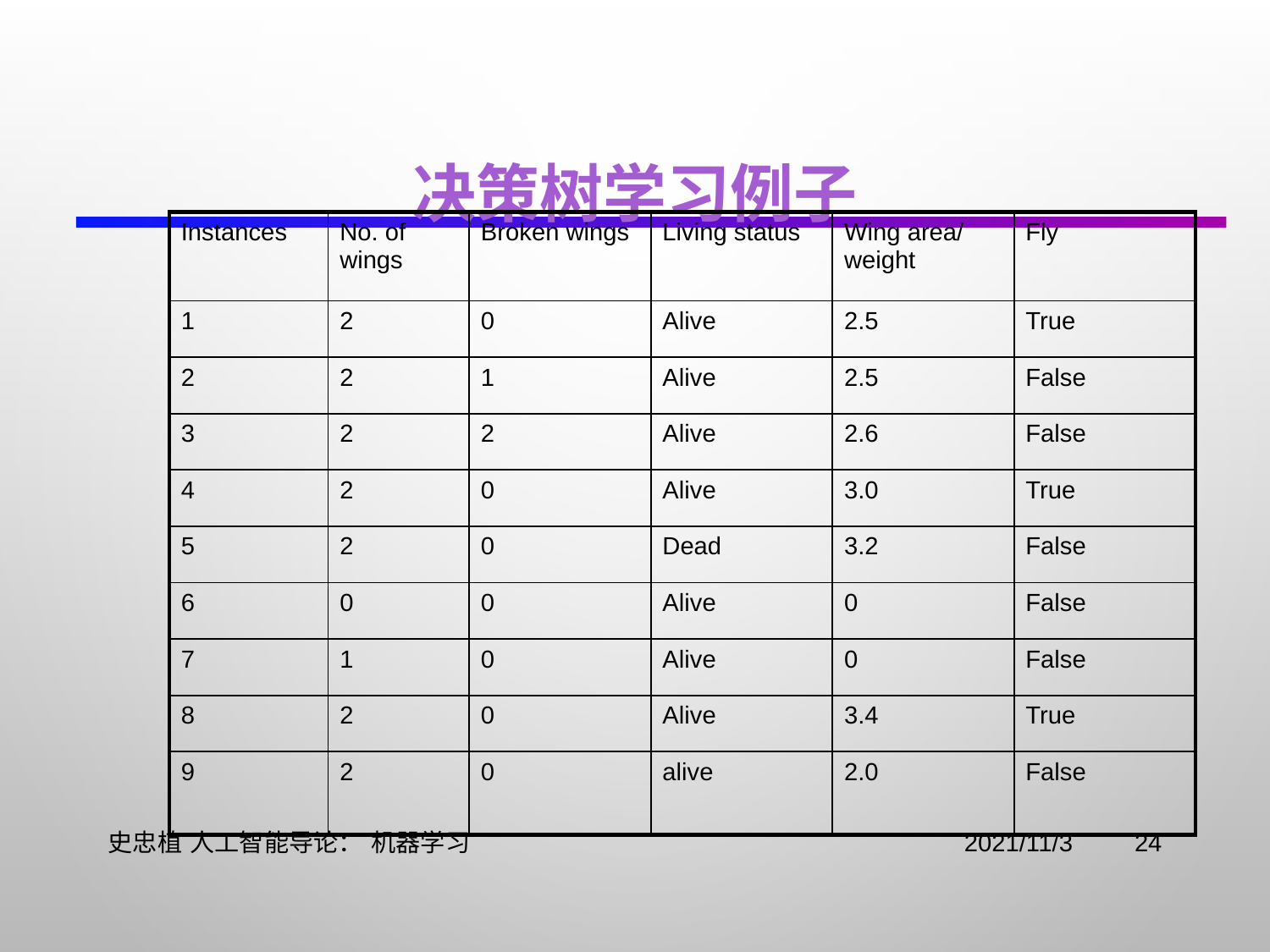

# 决策树学习例子
| Instances | No. of wings | Broken wings | Living status | Wing area/ weight | Fly |
| --- | --- | --- | --- | --- | --- |
| 1 | 2 | 0 | Alive | 2.5 | True |
| 2 | 2 | 1 | Alive | 2.5 | False |
| 3 | 2 | 2 | Alive | 2.6 | False |
| 4 | 2 | 0 | Alive | 3.0 | True |
| 5 | 2 | 0 | Dead | 3.2 | False |
| 6 | 0 | 0 | Alive | 0 | False |
| 7 | 1 | 0 | Alive | 0 | False |
| 8 | 2 | 0 | Alive | 3.4 | True |
| 9 | 2 | 0 | alive | 2.0 | False |
史忠植 人工智能导论： 机器学习
2021/11/3
24